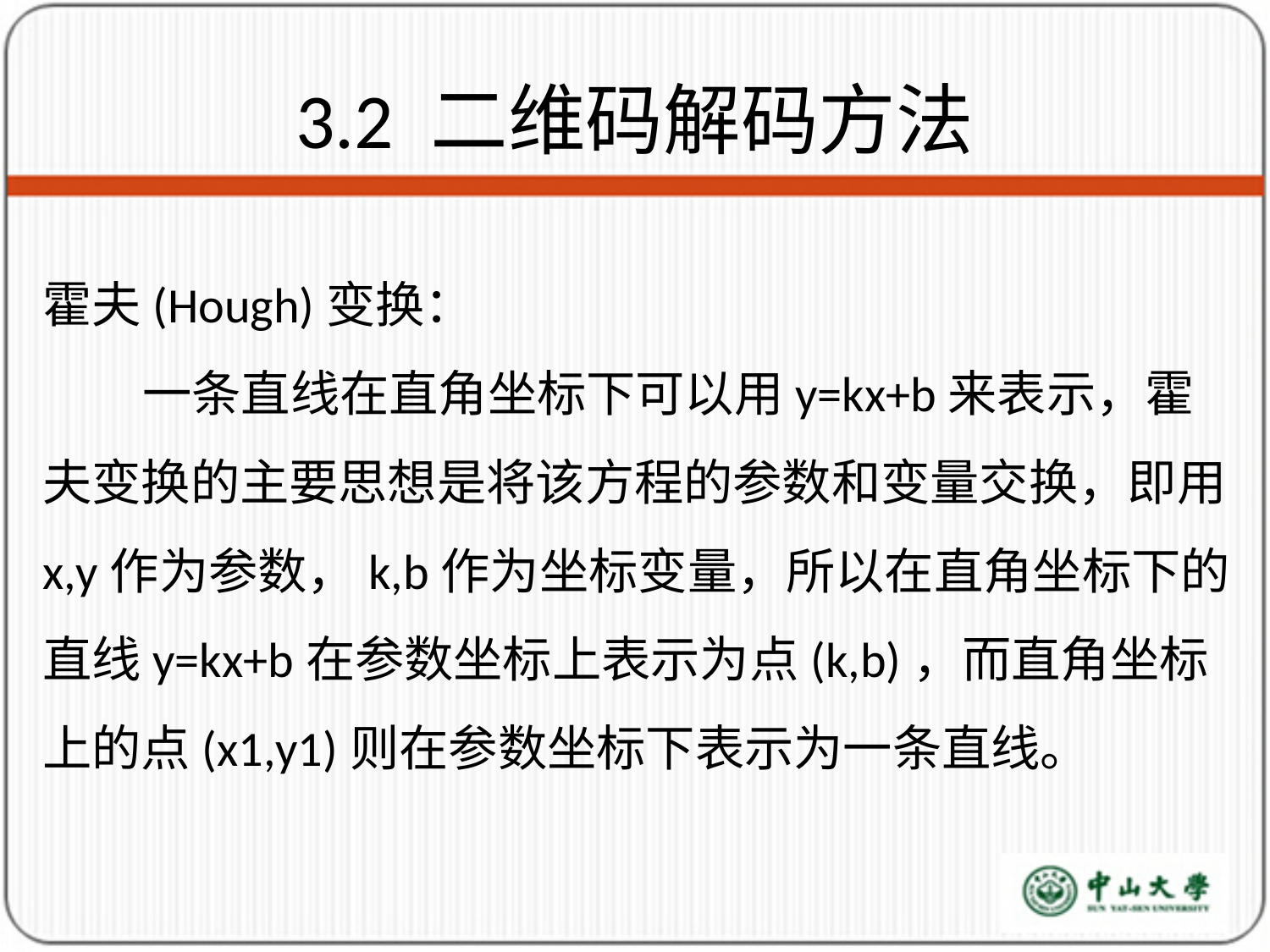

# 3.2 二维码解码方法
霍夫(Hough)变换：
一条直线在直角坐标下可以用y=kx+b来表示，霍夫变换的主要思想是将该方程的参数和变量交换，即用x,y作为参数，k,b作为坐标变量，所以在直角坐标下的直线y=kx+b在参数坐标上表示为点(k,b)，而直角坐标上的点(x1,y1)则在参数坐标下表示为一条直线。